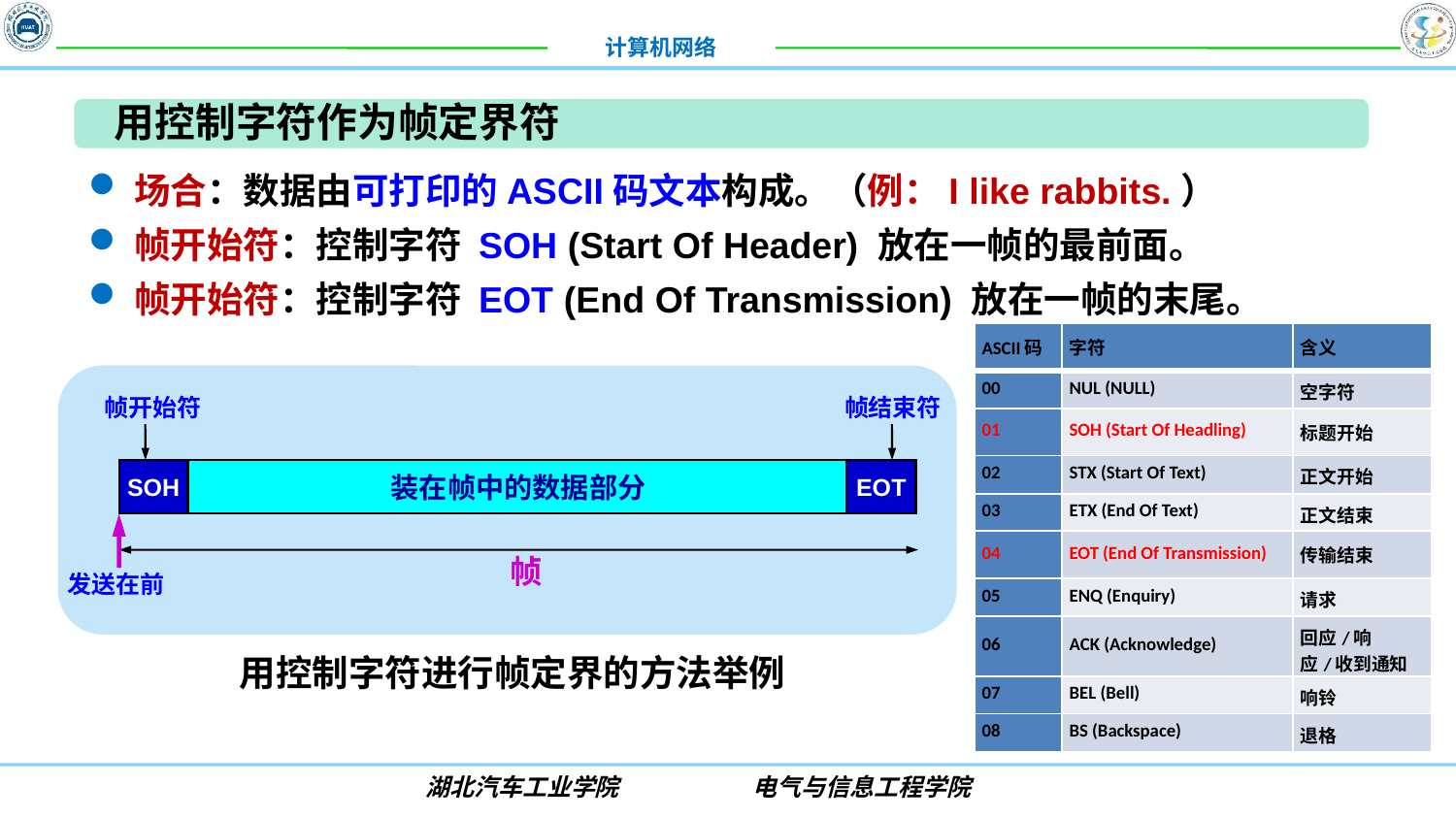

用控制字符作为帧定界符

场合：数据由可打印的ASCII码文本构成。（例：I like rabbits.）
帧开始符：控制字符 SOH (Start Of Header) 放在一帧的最前面。
帧开始符：控制字符 EOT (End Of Transmission) 放在一帧的末尾。
| ASCII码 | 字符 | 含义 |
| --- | --- | --- |
| 00 | NUL (NULL) | 空字符 |
| 01 | SOH (Start Of Headling) | 标题开始 |
| 02 | STX (Start Of Text) | 正文开始 |
| 03 | ETX (End Of Text) | 正文结束 |
| 04 | EOT (End Of Transmission) | 传输结束 |
| 05 | ENQ (Enquiry) | 请求 |
| 06 | ACK (Acknowledge) | 回应/响应/收到通知 |
| 07 | BEL (Bell) | 响铃 |
| 08 | BS (Backspace) | 退格 |

帧开始符
帧结束符

SOH
装在帧中的数据部分
EOT

帧

发送在前
用控制字符进行帧定界的方法举例